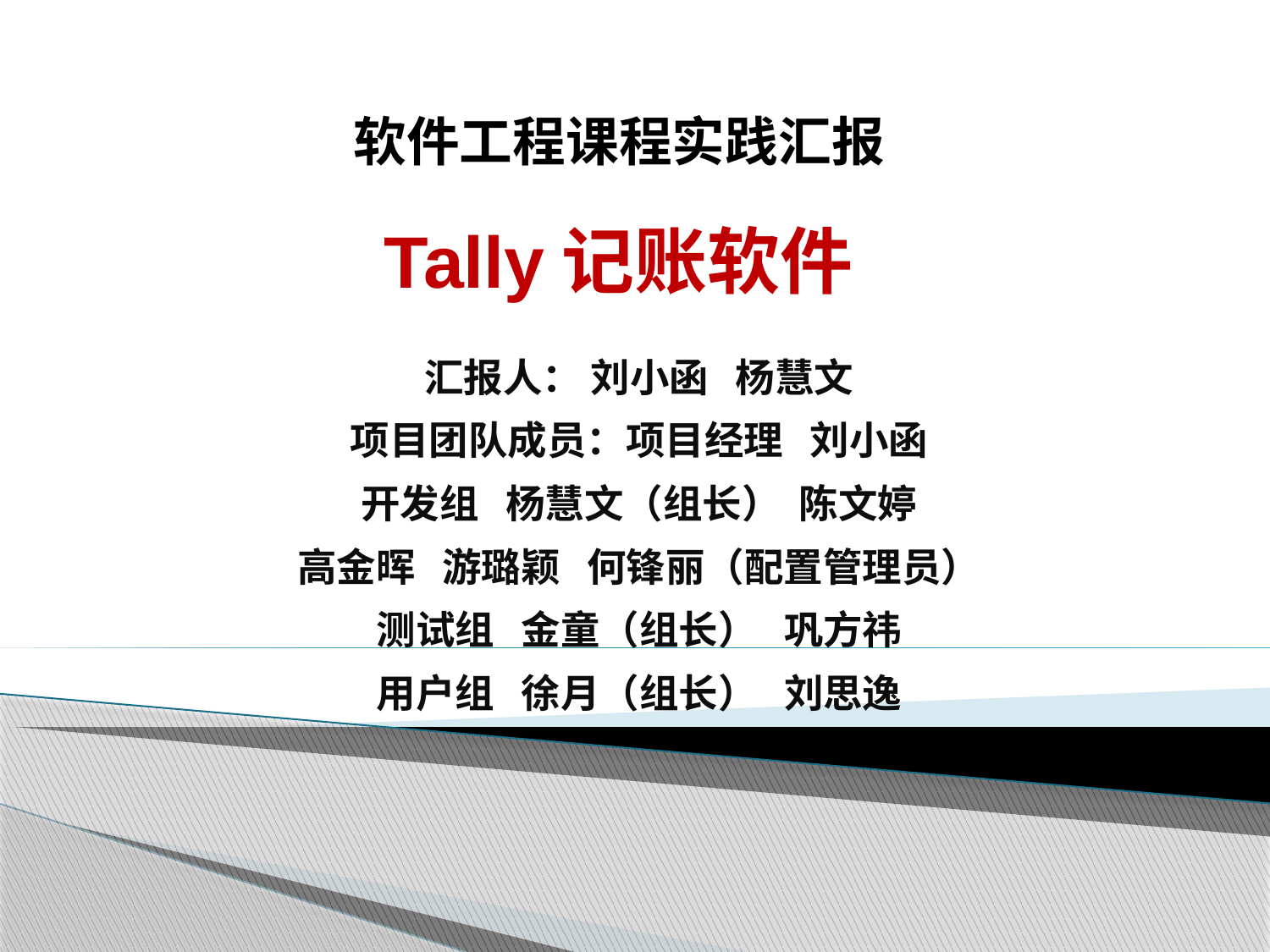

# 软件工程课程实践汇报 Tally记账软件
汇报人： 刘小函   杨慧文
项目团队成员：项目经理   刘小函
开发组   杨慧文（组长）  陈文婷
高金晖   游璐颖   何锋丽（配置管理员）
测试组   金童（组长）   巩方祎
用户组   徐月（组长）   刘思逸